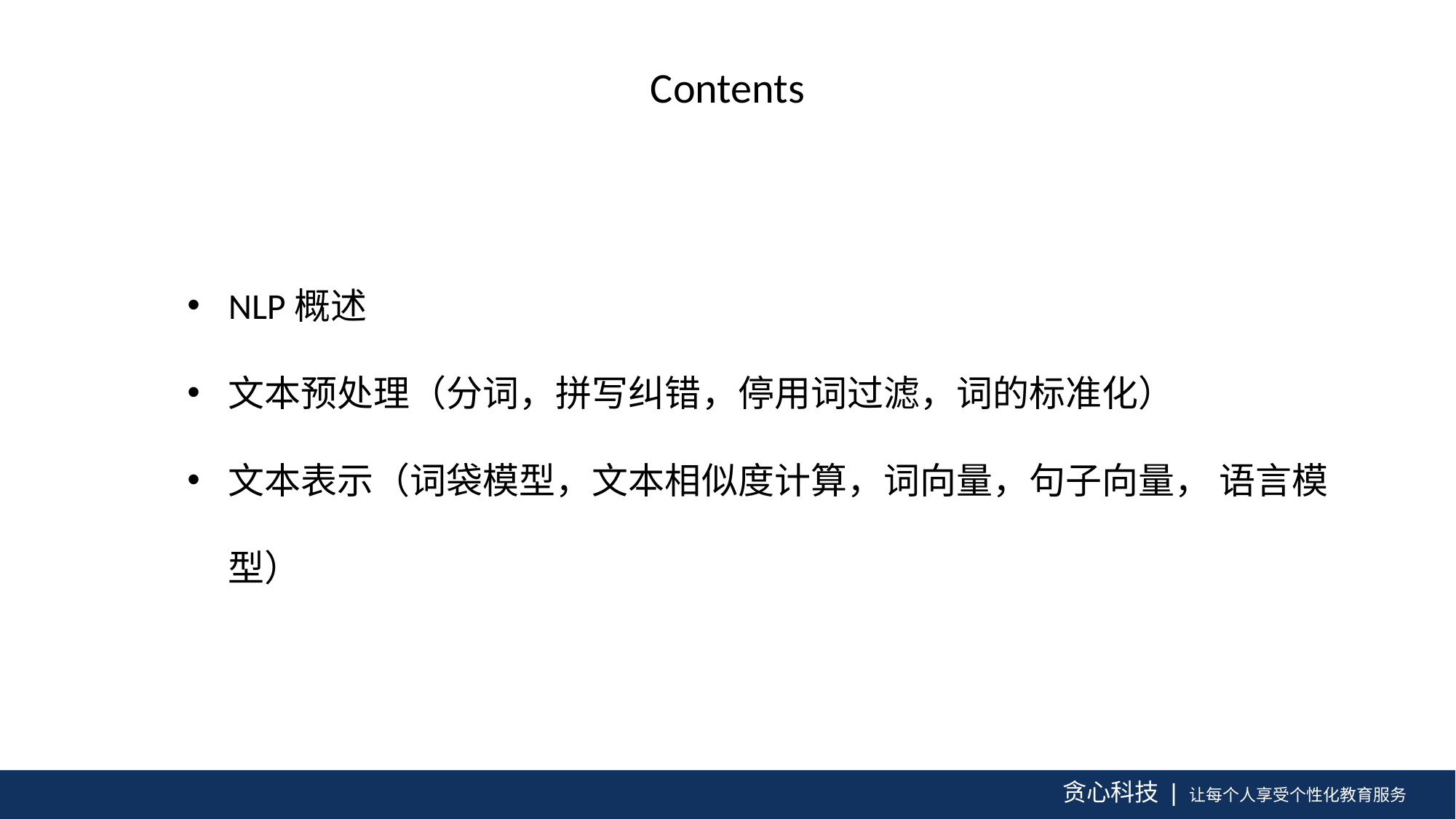

Contents
NLP概述
文本预处理（分词，拼写纠错，停用词过滤，词的标准化）
文本表示（词袋模型，文本相似度计算，词向量，句子向量， 语言模型）